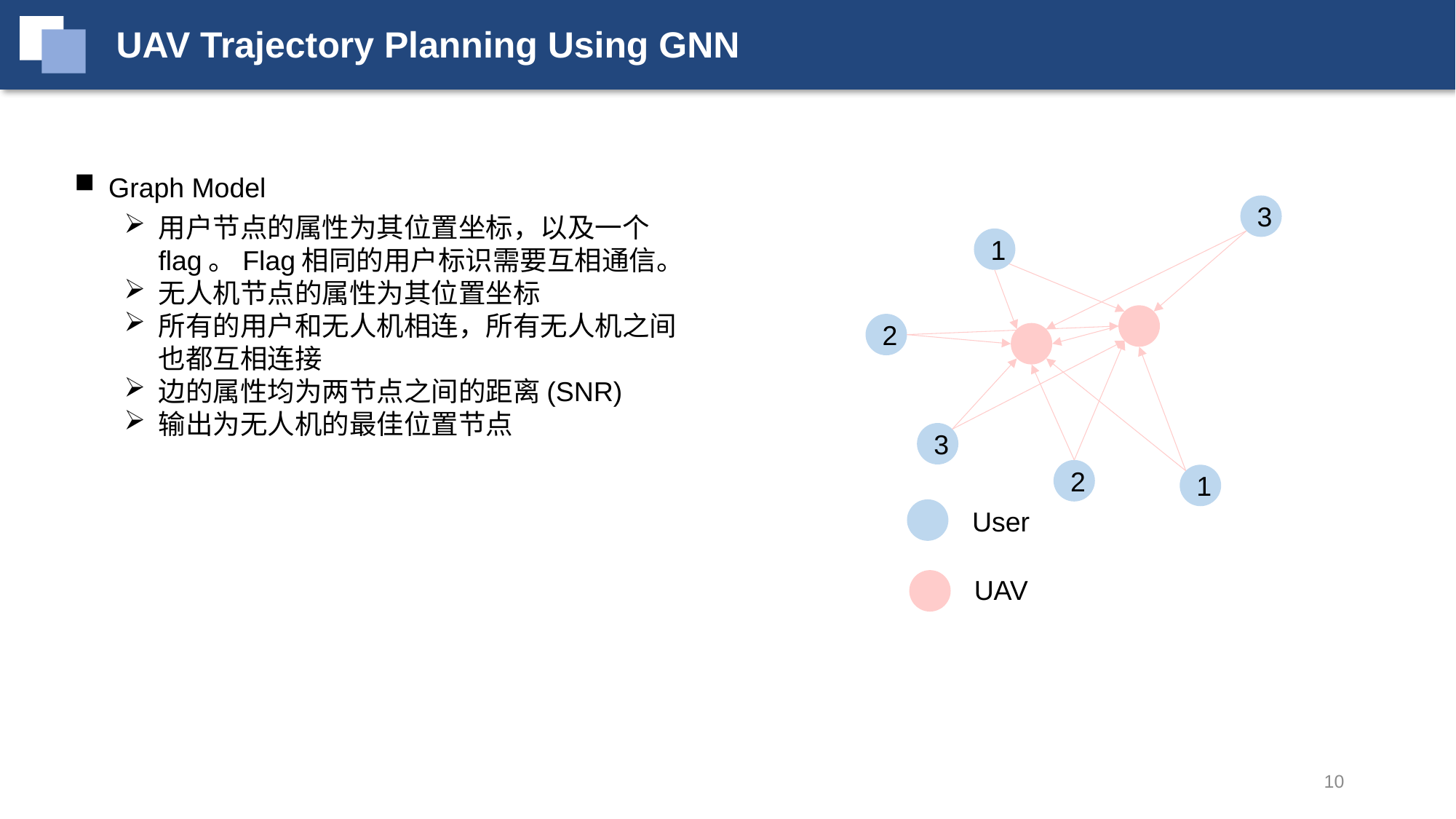

UAV Trajectory Planning Using GNN

Graph Model
用户节点的属性为其位置坐标，以及一个flag。Flag相同的用户标识需要互相通信。
无人机节点的属性为其位置坐标
所有的用户和无人机相连，所有无人机之间也都互相连接
边的属性均为两节点之间的距离(SNR)
输出为无人机的最佳位置节点
3
1

2

3
2
1

User
UAV

10